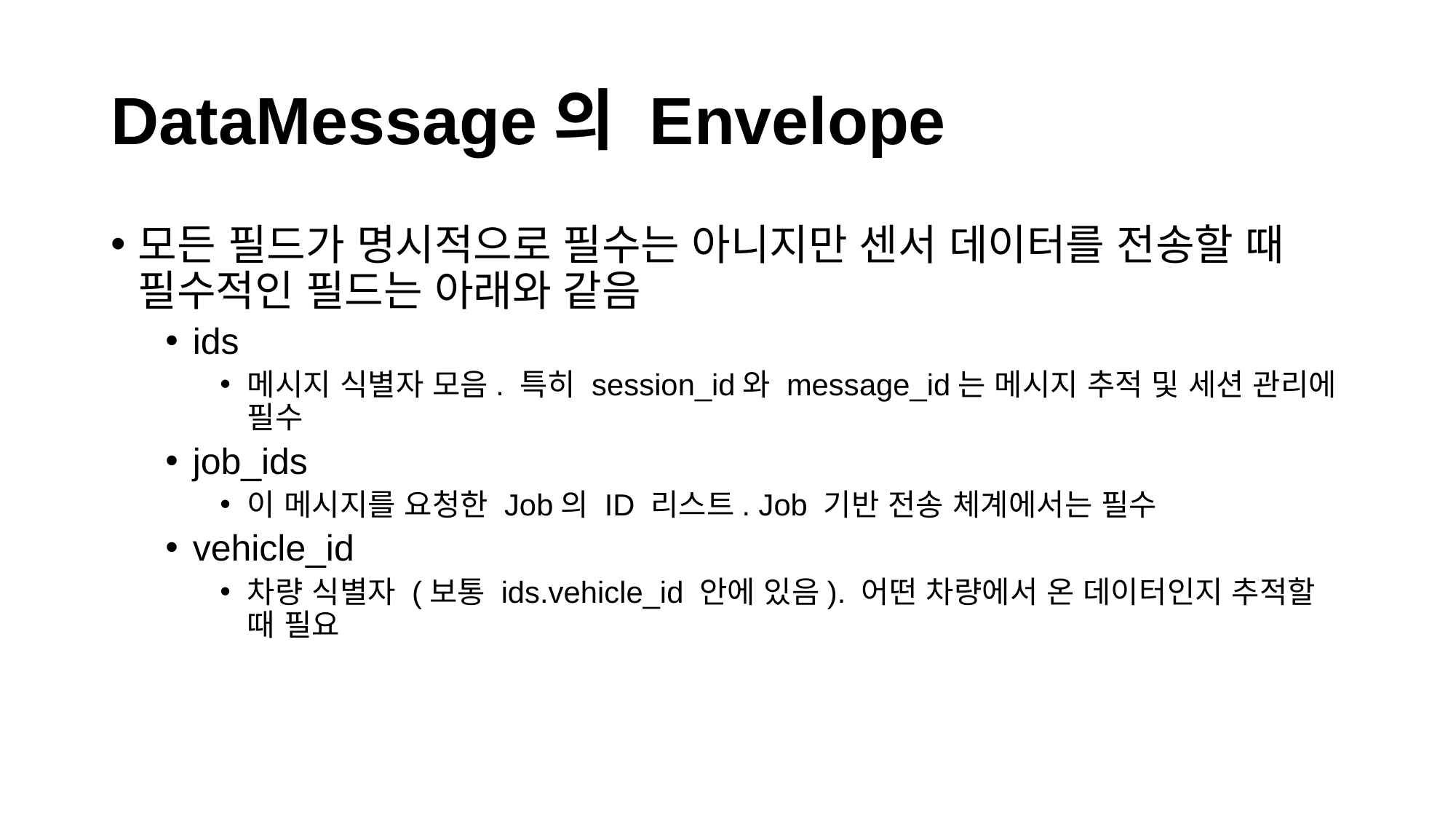

# DataMessage의 Envelope
모든 필드가 명시적으로 필수는 아니지만 센서 데이터를 전송할 때 필수적인 필드는 아래와 같음
ids
메시지 식별자 모음. 특히 session_id와 message_id는 메시지 추적 및 세션 관리에 필수
job_ids
이 메시지를 요청한 Job의 ID 리스트. Job 기반 전송 체계에서는 필수
vehicle_id
차량 식별자 (보통 ids.vehicle_id 안에 있음). 어떤 차량에서 온 데이터인지 추적할 때 필요